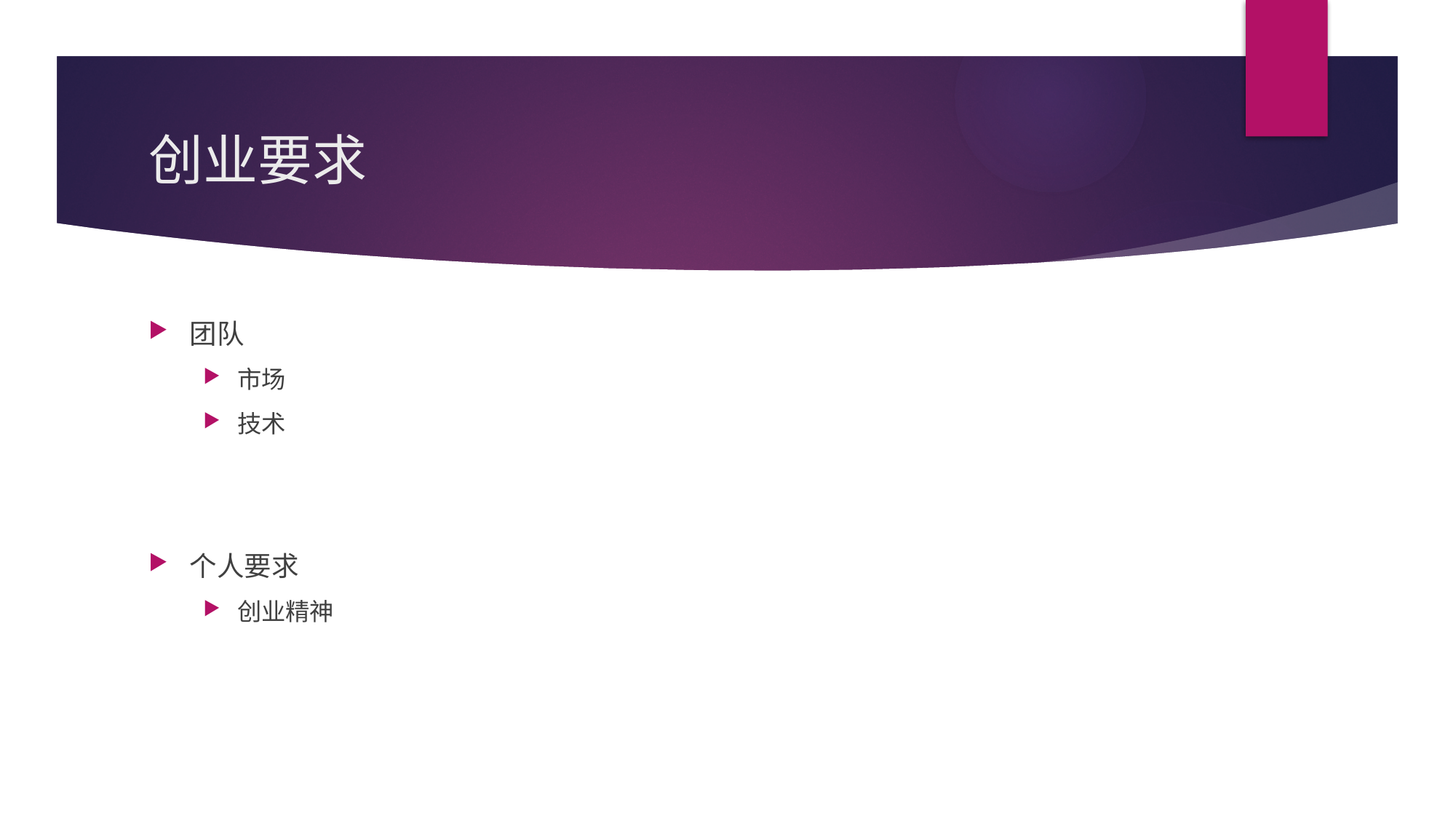

# 创业要求
团队
市场
技术

个人要求
创业精神